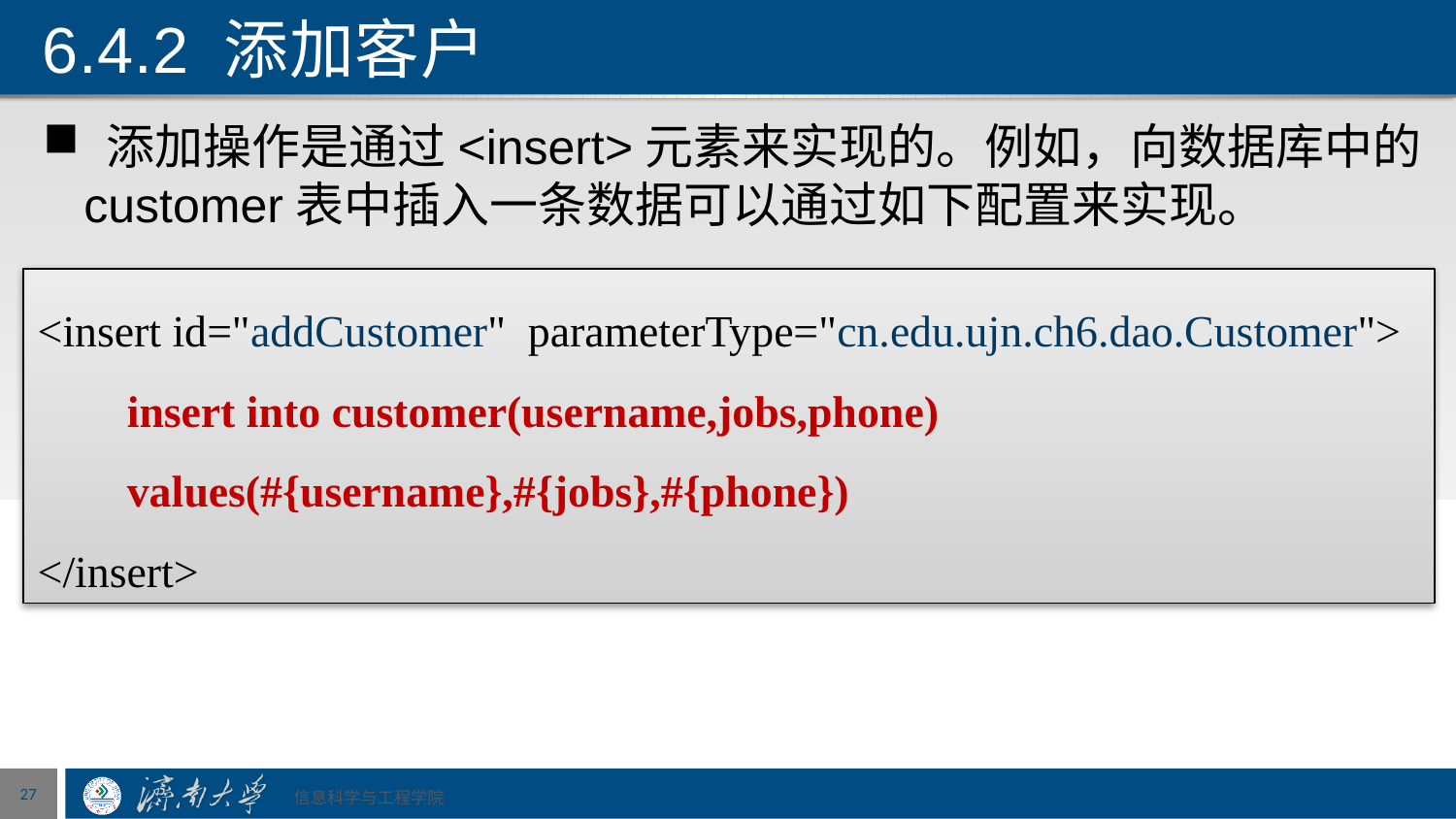

# 6.4.2 添加客户
 添加操作是通过<insert>元素来实现的。例如，向数据库中的customer表中插入一条数据可以通过如下配置来实现。
<insert id="addCustomer"  parameterType="cn.edu.ujn.ch6.dao.Customer">
        insert into customer(username,jobs,phone)
        values(#{username},#{jobs},#{phone})
</insert>